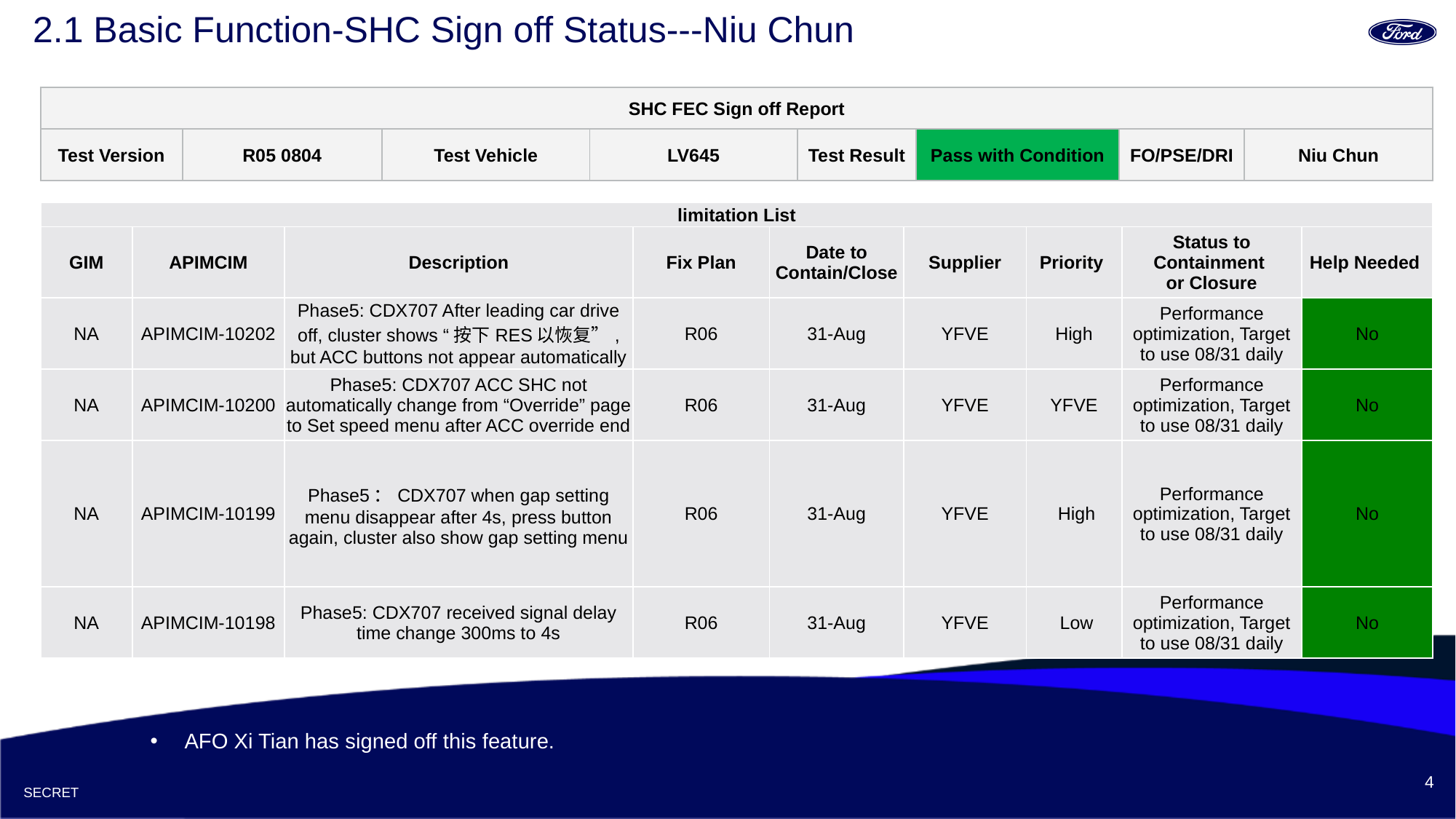

# 2.1 Basic Function-SHC Sign off Status---Niu Chun
| SHC FEC Sign off Report |  |  |  |  |  |  |  |
| --- | --- | --- | --- | --- | --- | --- | --- |
| Test Version | R05 0804 | Test Vehicle | LV645 | Test Result | Pass with Condition | FO/PSE/DRI | Niu Chun |
| limitation List |  |  |  |  |  |  |  |  |
| --- | --- | --- | --- | --- | --- | --- | --- | --- |
| GIM | APIMCIM | Description | Fix Plan | Date to Contain/Close | Supplier | Priority | Status to Containment or Closure | Help Needed |
| NA | APIMCIM-10202 | Phase5: CDX707 After leading car drive off, cluster shows “按下RES以恢复”, but ACC buttons not appear automatically | R06 | 31-Aug | YFVE | High | Performance optimization, Target to use 08/31 daily | No |
| NA | APIMCIM-10200 | Phase5: CDX707 ACC SHC not automatically change from “Override” page to Set speed menu after ACC override end | R06 | 31-Aug | YFVE | YFVE | Performance optimization, Target to use 08/31 daily | No |
| NA | APIMCIM-10199 | Phase5：CDX707 when gap setting menu disappear after 4s, press button again, cluster also show gap setting menu | R06 | 31-Aug | YFVE | High | Performance optimization, Target to use 08/31 daily | No |
| NA | APIMCIM-10198 | Phase5: CDX707 received signal delay time change 300ms to 4s | R06 | 31-Aug | YFVE | Low | Performance optimization, Target to use 08/31 daily | No |
AFO Xi Tian has signed off this feature.